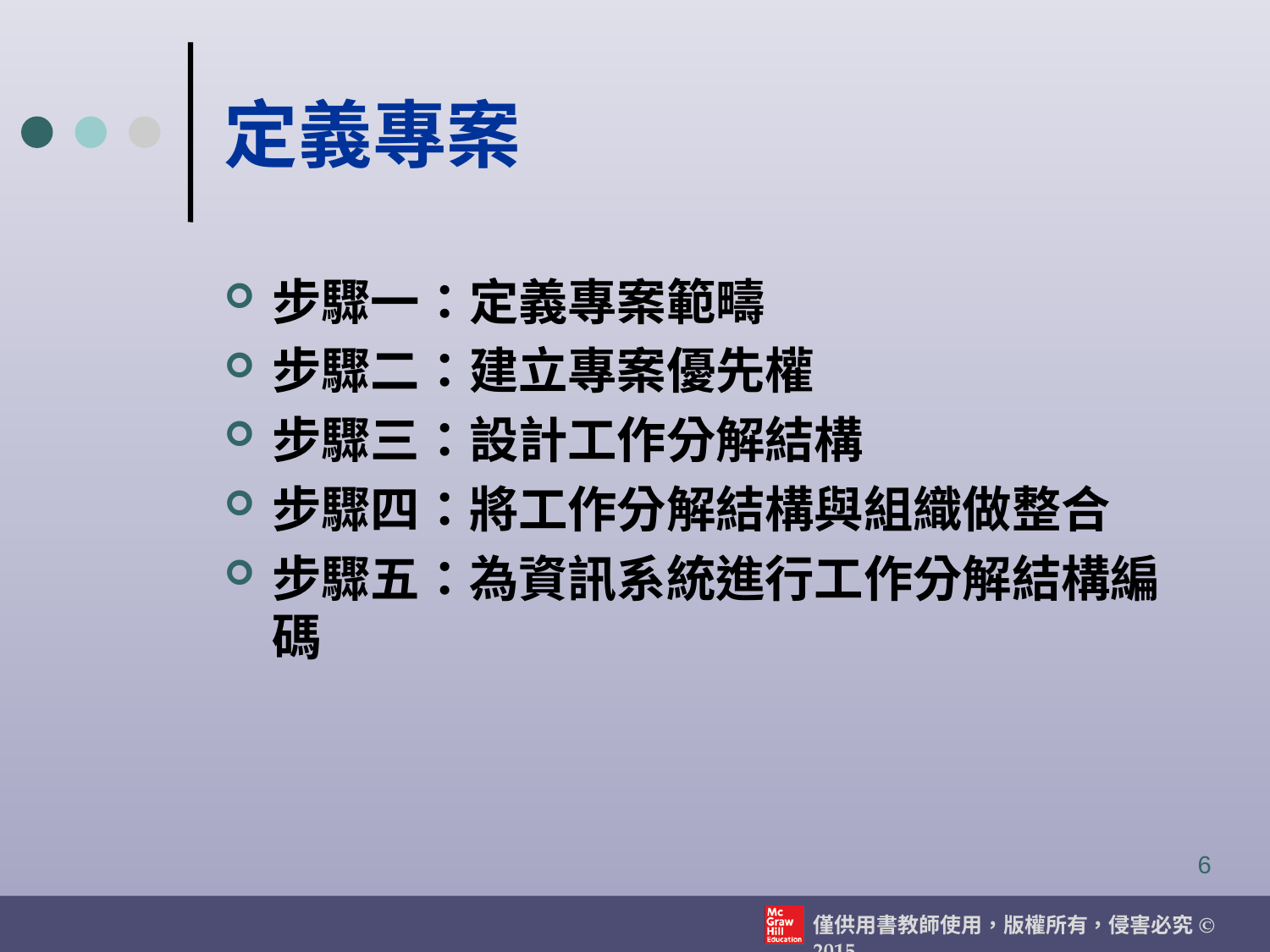

# 定義專案
步驟一：定義專案範疇
步驟二：建立專案優先權
步驟三：設計工作分解結構
步驟四：將工作分解結構與組織做整合
步驟五：為資訊系統進行工作分解結構編碼
6